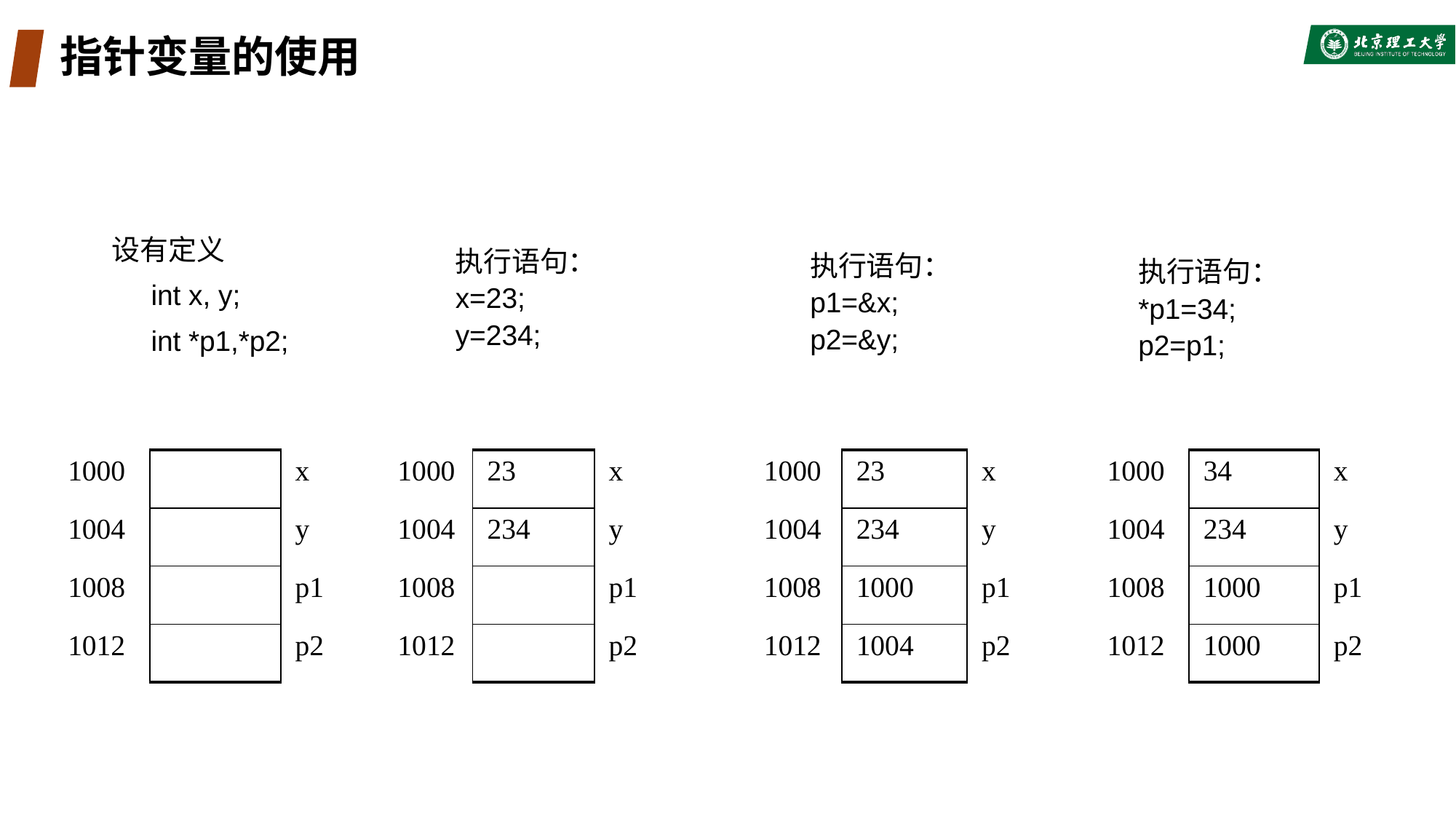

# 指针变量的使用
设有定义
     int x, y;
     int *p1,*p2;
执行语句：
x=23;
y=234;
执行语句：
p1=&x;
p2=&y;
执行语句：
*p1=34;
p2=p1;
| 1000 |  | x |
| --- | --- | --- |
| 1004 |  | y |
| 1008 |  | p1 |
| 1012 |  | p2 |
| 1000 | 23 | x |
| --- | --- | --- |
| 1004 | 234 | y |
| 1008 |  | p1 |
| 1012 |  | p2 |
| 1000 | 23 | x |
| --- | --- | --- |
| 1004 | 234 | y |
| 1008 | 1000 | p1 |
| 1012 | 1004 | p2 |
| 1000 | 34 | x |
| --- | --- | --- |
| 1004 | 234 | y |
| 1008 | 1000 | p1 |
| 1012 | 1000 | p2 |